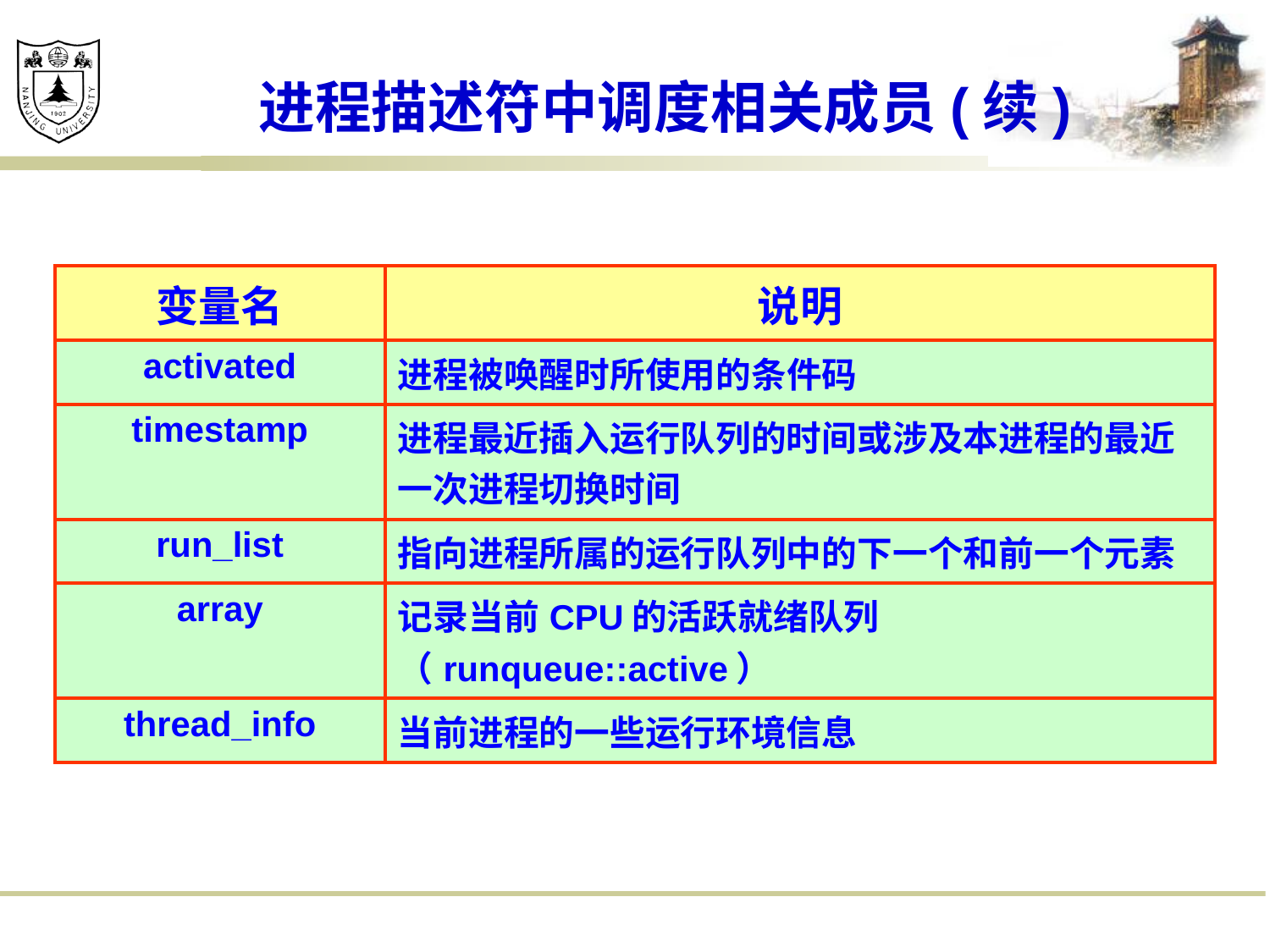

# 进程描述符中调度相关成员(续)

| 变量名 | 说明 |
| --- | --- |
| activated | 进程被唤醒时所使用的条件码 |
| timestamp | 进程最近插入运行队列的时间或涉及本进程的最近一次进程切换时间 |
| run\_list | 指向进程所属的运行队列中的下一个和前一个元素 |
| array | 记录当前CPU的活跃就绪队列（runqueue::active） |
| thread\_info | 当前进程的一些运行环境信息 |
236